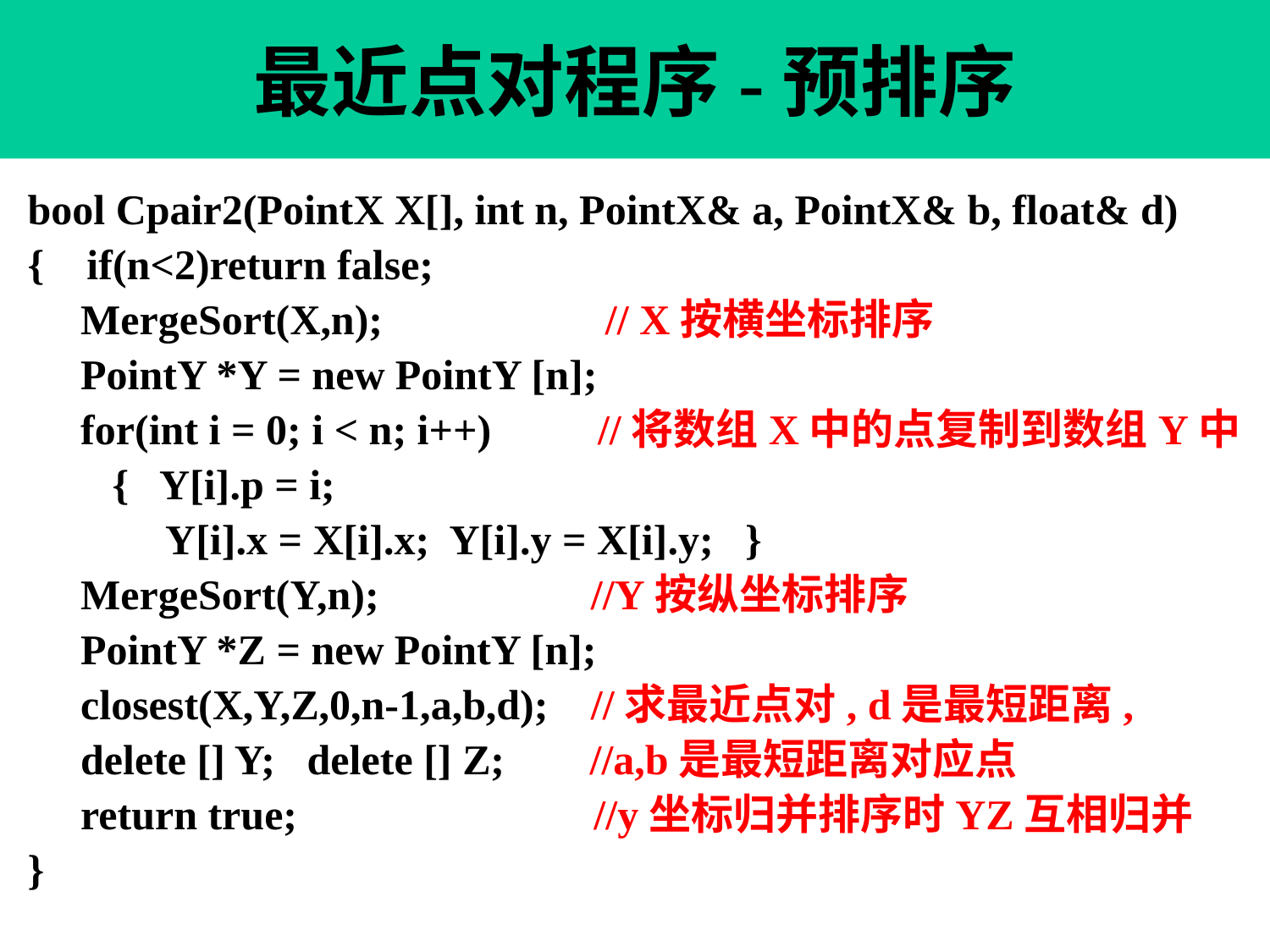

最近点对程序-预排序
bool Cpair2(PointX X[], int n, PointX& a, PointX& b, float& d)
{    if(n<2)return false;
     MergeSort(X,n);                     // X按横坐标排序
     PointY *Y = new PointY [n];
     for(int i = 0; i < n; i++)          //将数组X中的点复制到数组Y中
        {   Y[i].p = i;
             Y[i].x = X[i].x;  Y[i].y = X[i].y;   }
     MergeSort(Y,n);                    //Y按纵坐标排序
     PointY *Z = new PointY [n];
     closest(X,Y,Z,0,n-1,a,b,d);    //求最近点对, d是最短距离,
     delete [] Y;   delete [] Z;        //a,b是最短距离对应点
     return true;                            //y坐标归并排序时YZ互相归并
}